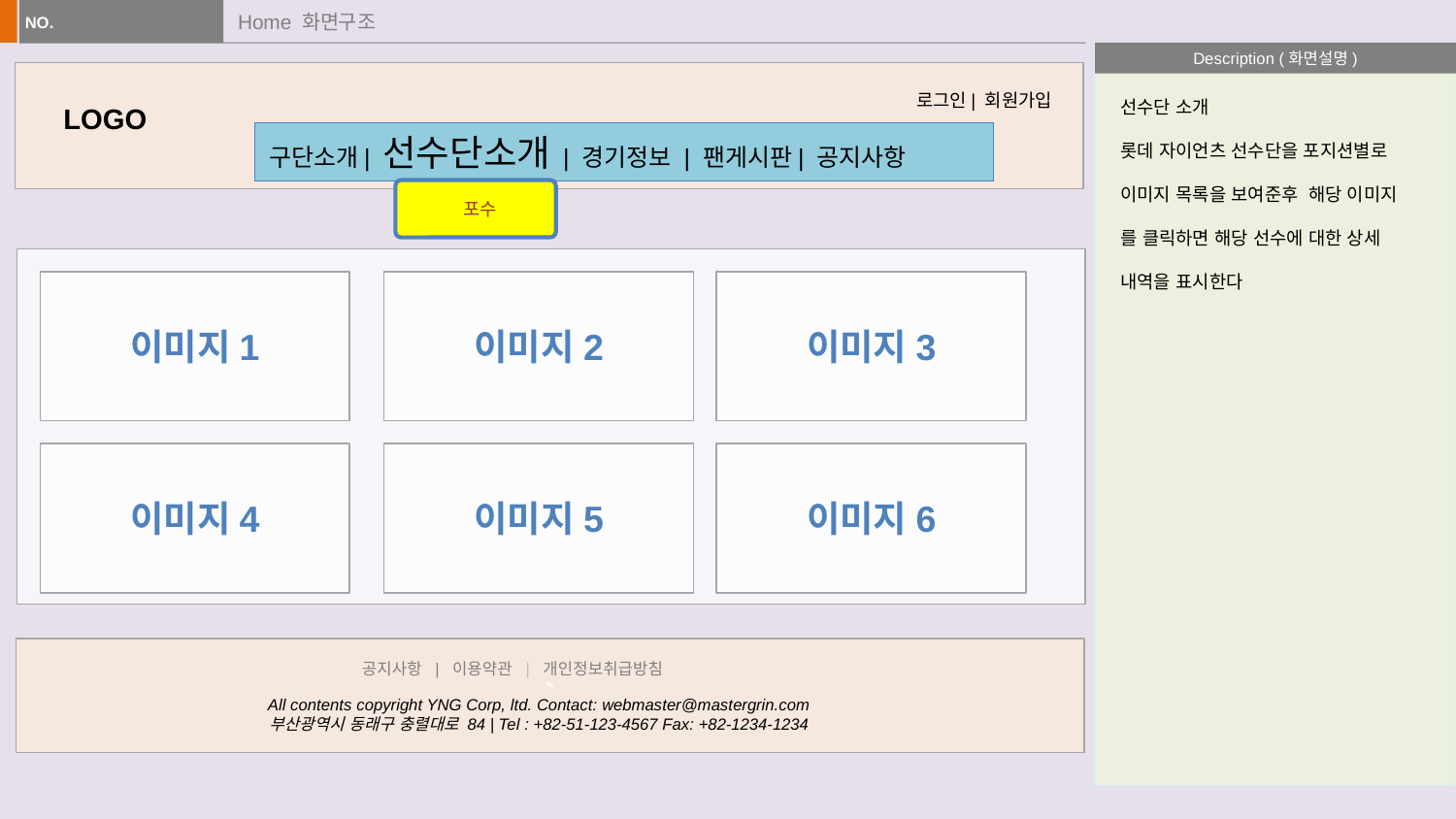

# Home 화면구조

로그인| 회원가입
선수단 소개

롯데 자이언츠 선수단을 포지션별로

이미지 목록을 보여준후  해당 이미지

를 클릭하면 해당 선수에 대한 상세

내역을 표시한다
LOGO
구단소개| 선수단소개 | 경기정보 | 팬게시판| 공지사항
 포수

이미지1
이미지2
이미지3
이미지4
이미지5
이미지6
`
공지사항  |  이용약관  |  개인정보취급방침
All contents copyright YNG Corp, ltd. Contact: webmaster@mastergrin.com
부산광역시 동래구 충렬대로 84 | Tel : +82-51-123-4567 Fax: +82-1234-1234